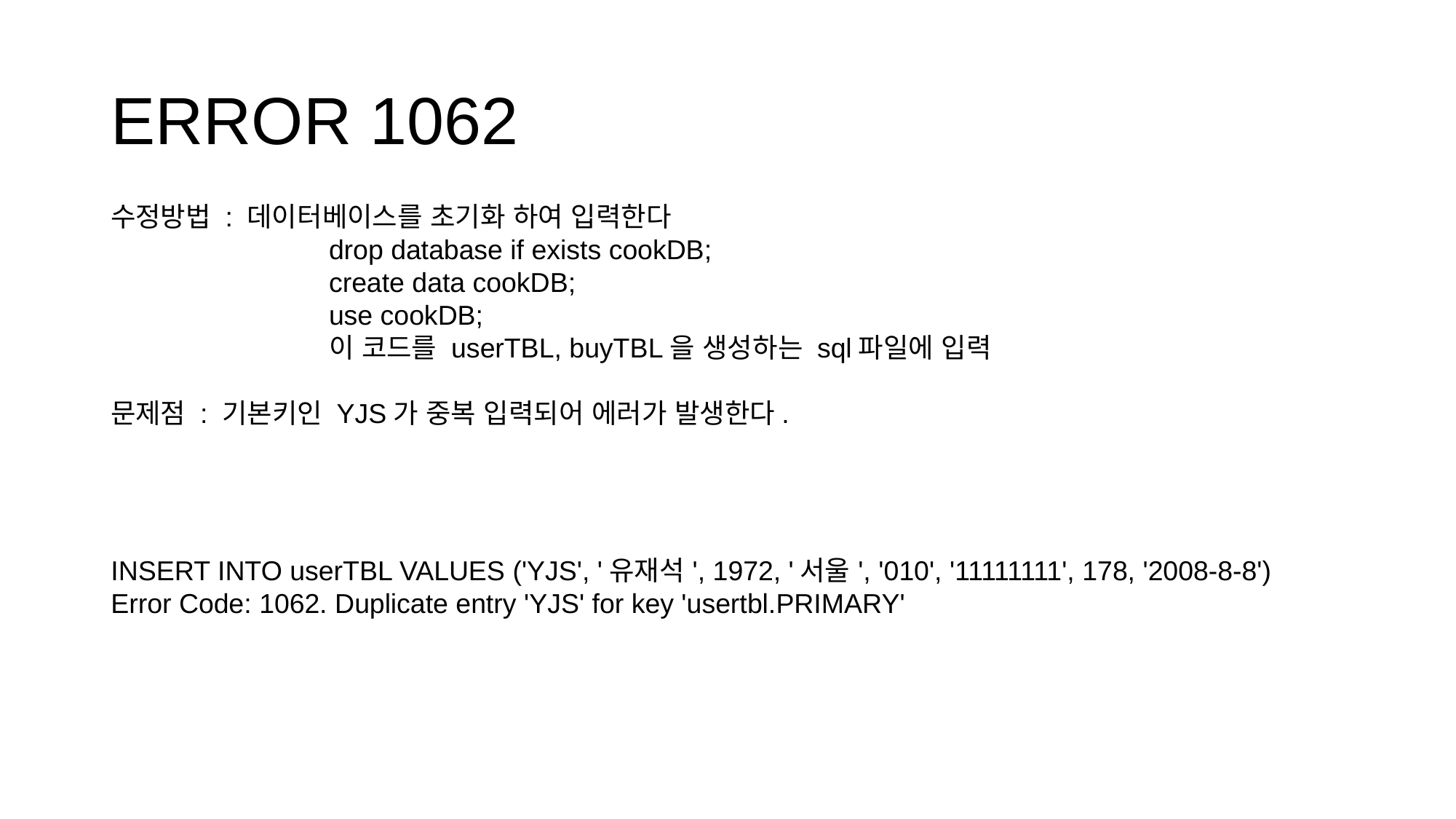

# ERROR 1062
수정방법 : 데이터베이스를 초기화 하여 입력한다
		drop database if exists cookDB;
		create data cookDB;
		use cookDB;
		이 코드를 userTBL, buyTBL을 생성하는 sql파일에 입력
문제점 : 기본키인 YJS가 중복 입력되어 에러가 발생한다.
| INSERT INTO userTBL VALUES ('YJS', '유재석', 1972, '서울', '010', '11111111', 178, '2008-8-8') Error Code: 1062. Duplicate entry 'YJS' for key 'usertbl.PRIMARY' |
| --- |